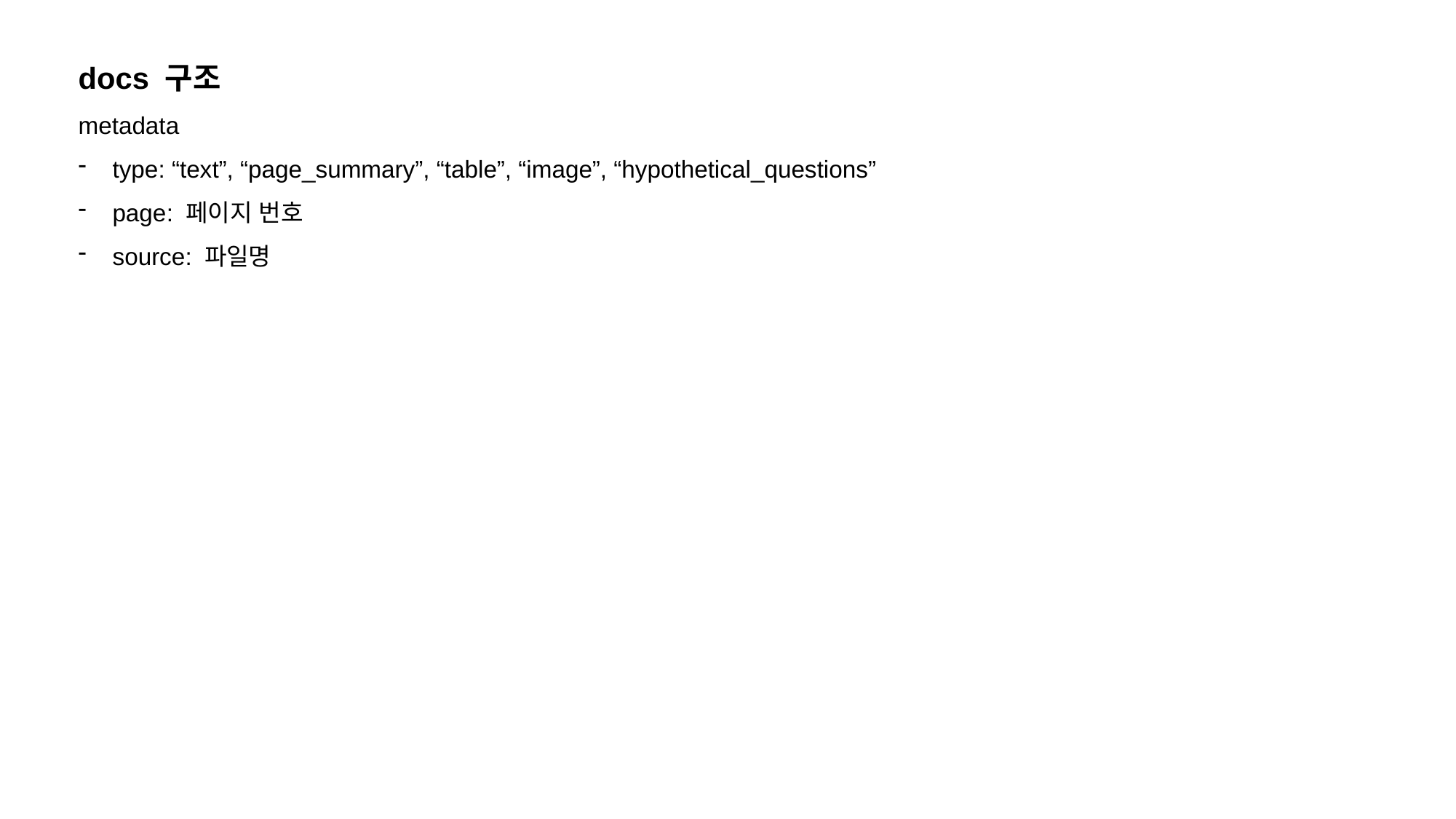

docs 구조
metadata
type: “text”, “page_summary”, “table”, “image”, “hypothetical_questions”
page: 페이지 번호
source: 파일명